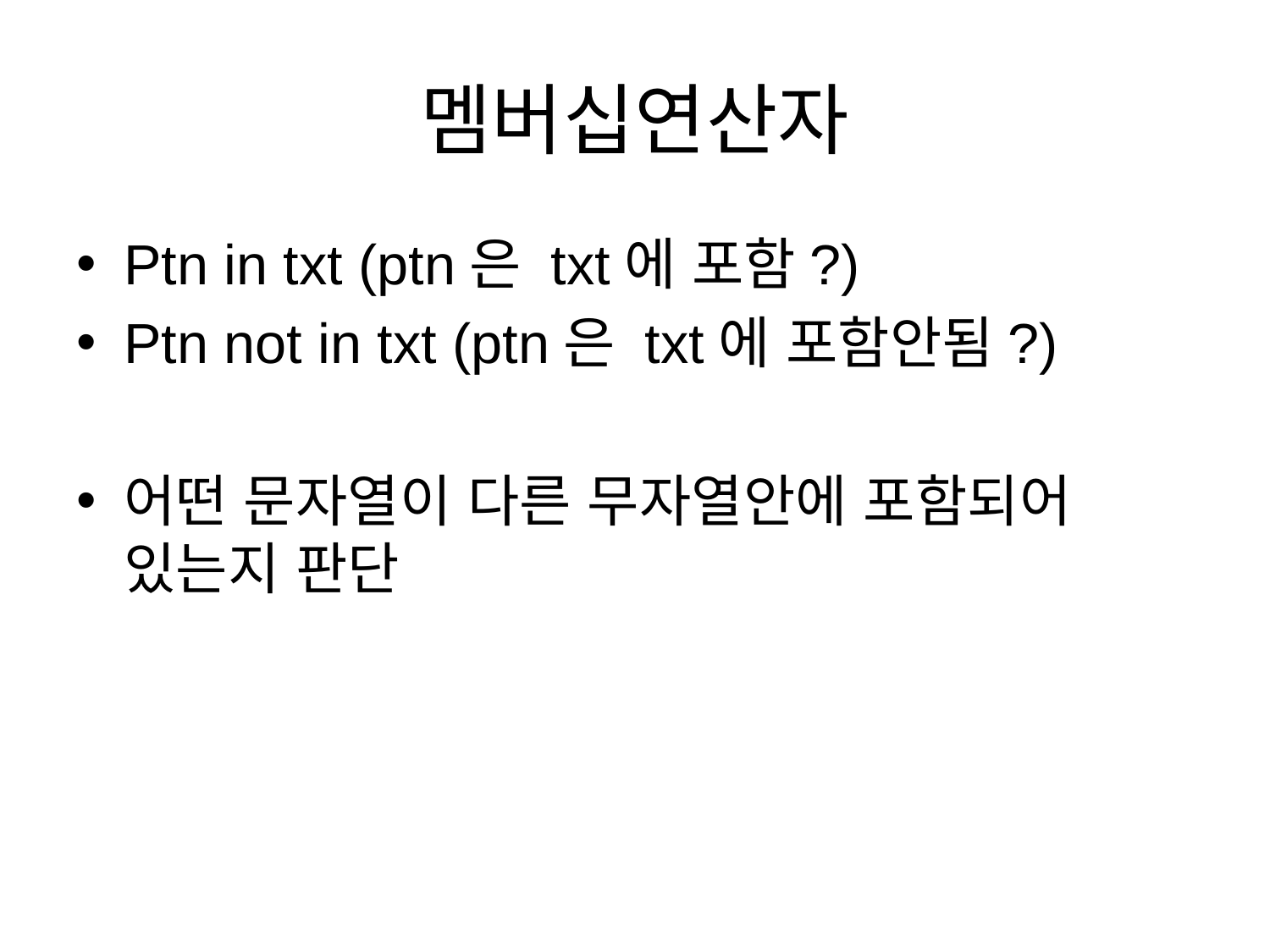

# 멤버십연산자
Ptn in txt (ptn은 txt에 포함?)
Ptn not in txt (ptn은 txt에 포함안됨?)

어떤 문자열이 다른 무자열안에 포함되어 있는지 판단